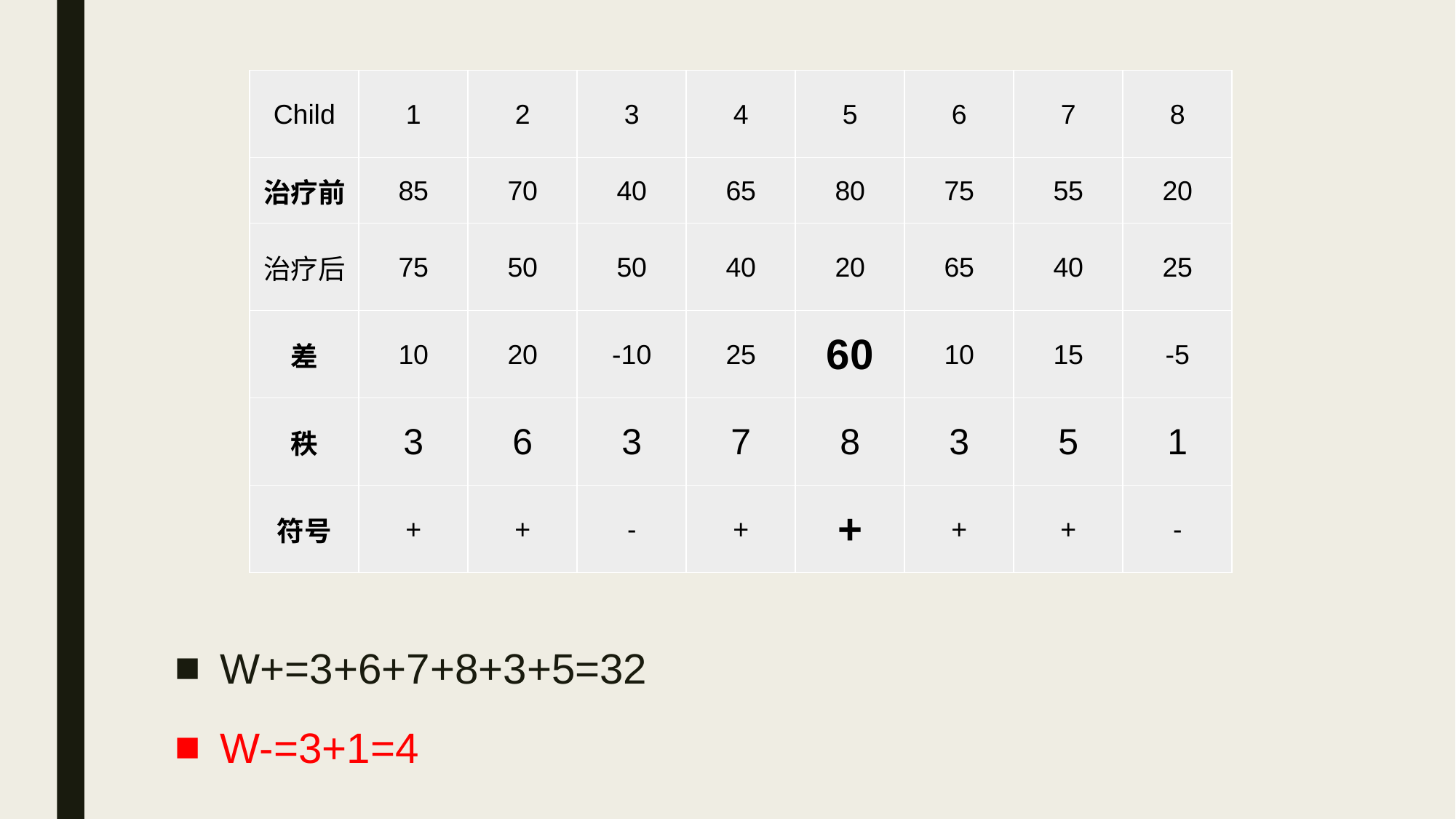

#
| Child | 1 | 2 | 3 | 4 | 5 | 6 | 7 | 8 |
| --- | --- | --- | --- | --- | --- | --- | --- | --- |
| 治疗前 | 85 | 70 | 40 | 65 | 80 | 75 | 55 | 20 |
| 治疗后 | 75 | 50 | 50 | 40 | 20 | 65 | 40 | 25 |
| 差 | 10 | 20 | -10 | 25 | 60 | 10 | 15 | -5 |
| 秩 | 3 | 6 | 3 | 7 | 8 | 3 | 5 | 1 |
| 符号 | + | + | - | + | + | + | + | - |
W+=3+6+7+8+3+5=32
W-=3+1=4